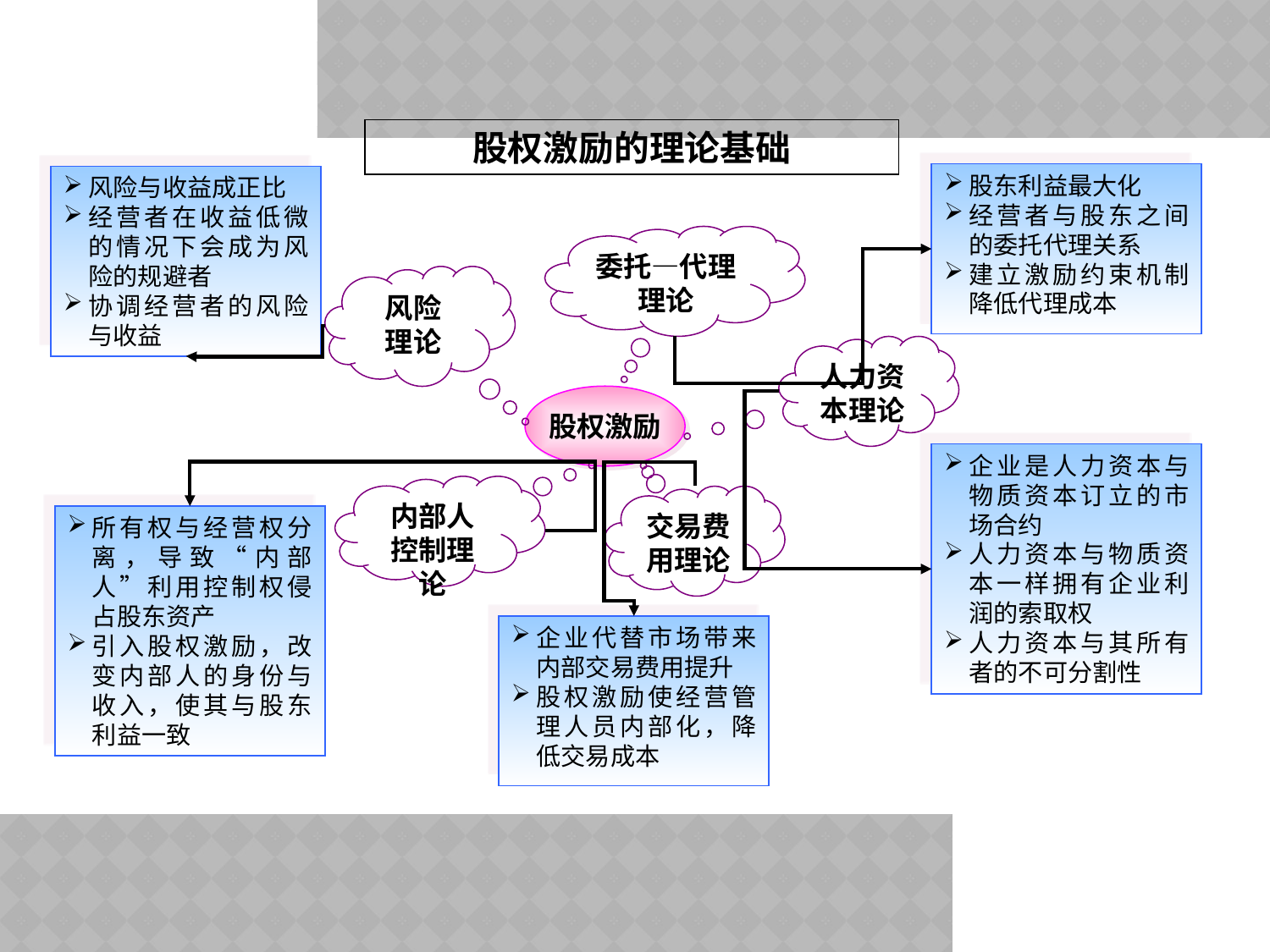

股权激励的理论基础
股东利益最大化
经营者与股东之间的委托代理关系
建立激励约束机制降低代理成本
风险与收益成正比
经营者在收益低微的情况下会成为风险的规避者
协调经营者的风险与收益
委托—代理理论
风险
理论
人力资本理论
股权激励
企业是人力资本与物质资本订立的市场合约
人力资本与物质资本一样拥有企业利润的索取权
人力资本与其所有者的不可分割性
内部人控制理论
交易费用理论
所有权与经营权分离，导致“内部人”利用控制权侵占股东资产
引入股权激励，改变内部人的身份与收入，使其与股东利益一致
企业代替市场带来内部交易费用提升
股权激励使经营管理人员内部化，降低交易成本